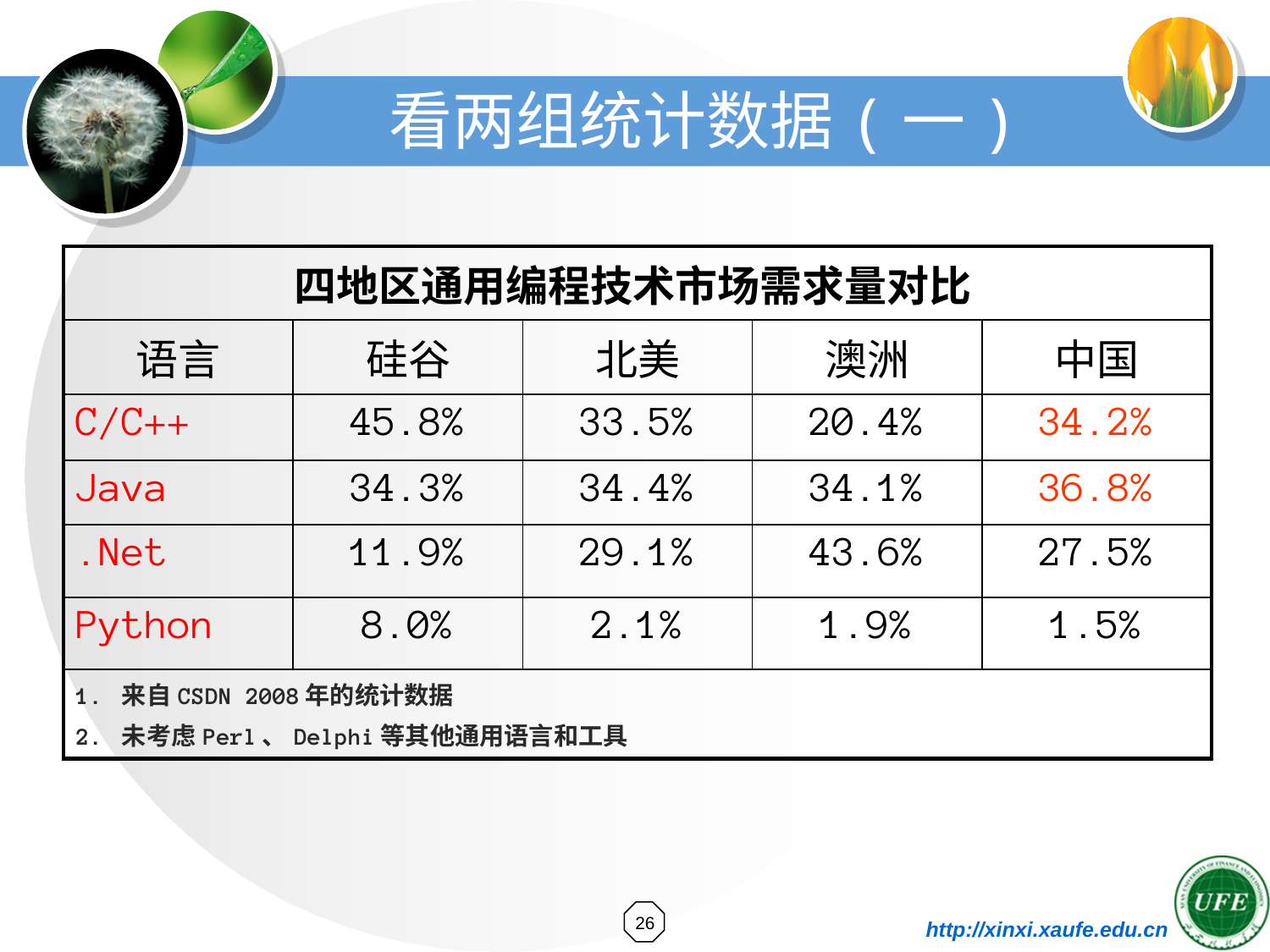

# 看两组统计数据(一)
| 四地区通用编程技术市场需求量对比 |  |  |  |  |
| --- | --- | --- | --- | --- |
| 语言 | 硅谷 | 北美 | 澳洲 | 中国 |
| C/C++ | 45.8% | 33.5% | 20.4% | 34.2% |
| Java | 34.3% | 34.4% | 34.1% | 36.8% |
| .Net | 11.9% | 29.1% | 43.6% | 27.5% |
| Python | 8.0% | 2.1% | 1.9% | 1.5% |
| 1. 来自CSDN 2008年的统计数据 2. 未考虑Perl、Delphi等其他通用语言和工具 |  |  |  |  |
26
http://xinxi.xaufe.edu.cn